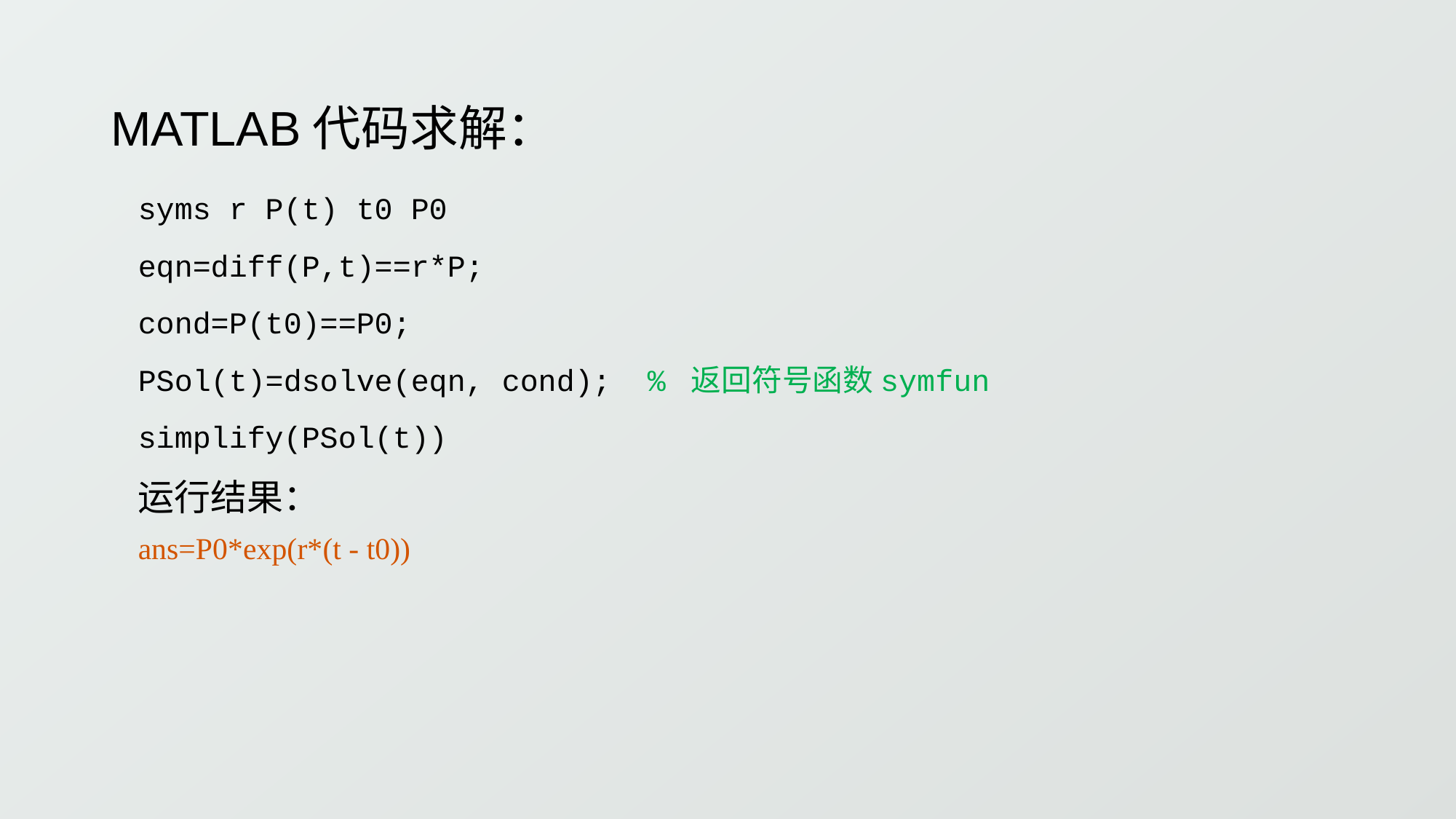

# MATLAB代码求解：
syms r P(t) t0 P0
eqn=diff(P,t)==r*P;
cond=P(t0)==P0;
PSol(t)=dsolve(eqn, cond);  % 返回符号函数symfun
simplify(PSol(t))
运行结果：
ans=P0*exp(r*(t - t0))